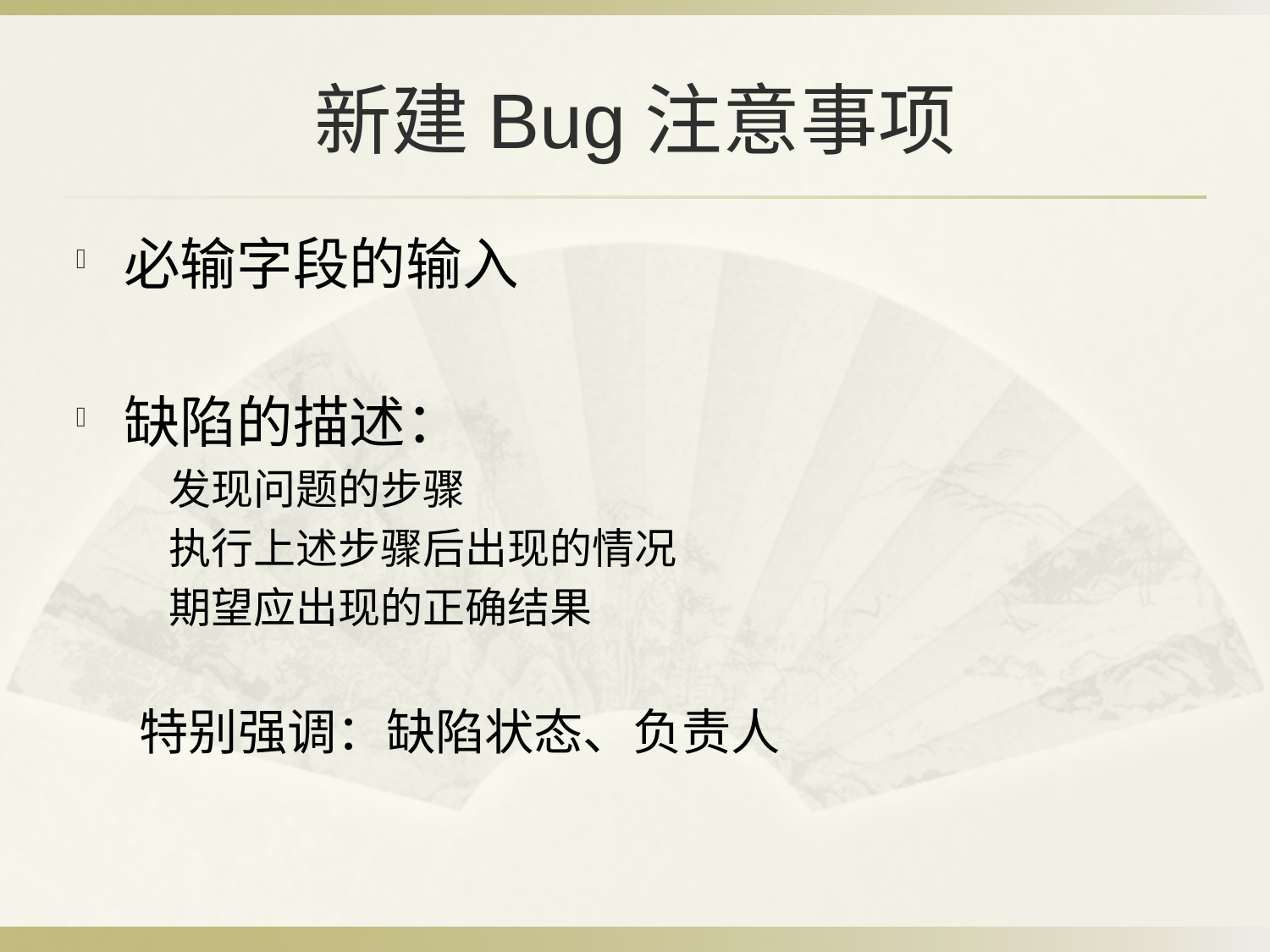

# 新建Bug注意事项
必输字段的输入

缺陷的描述：
  发现问题的步骤
  执行上述步骤后出现的情况
  期望应出现的正确结果

特别强调：缺陷状态、负责人